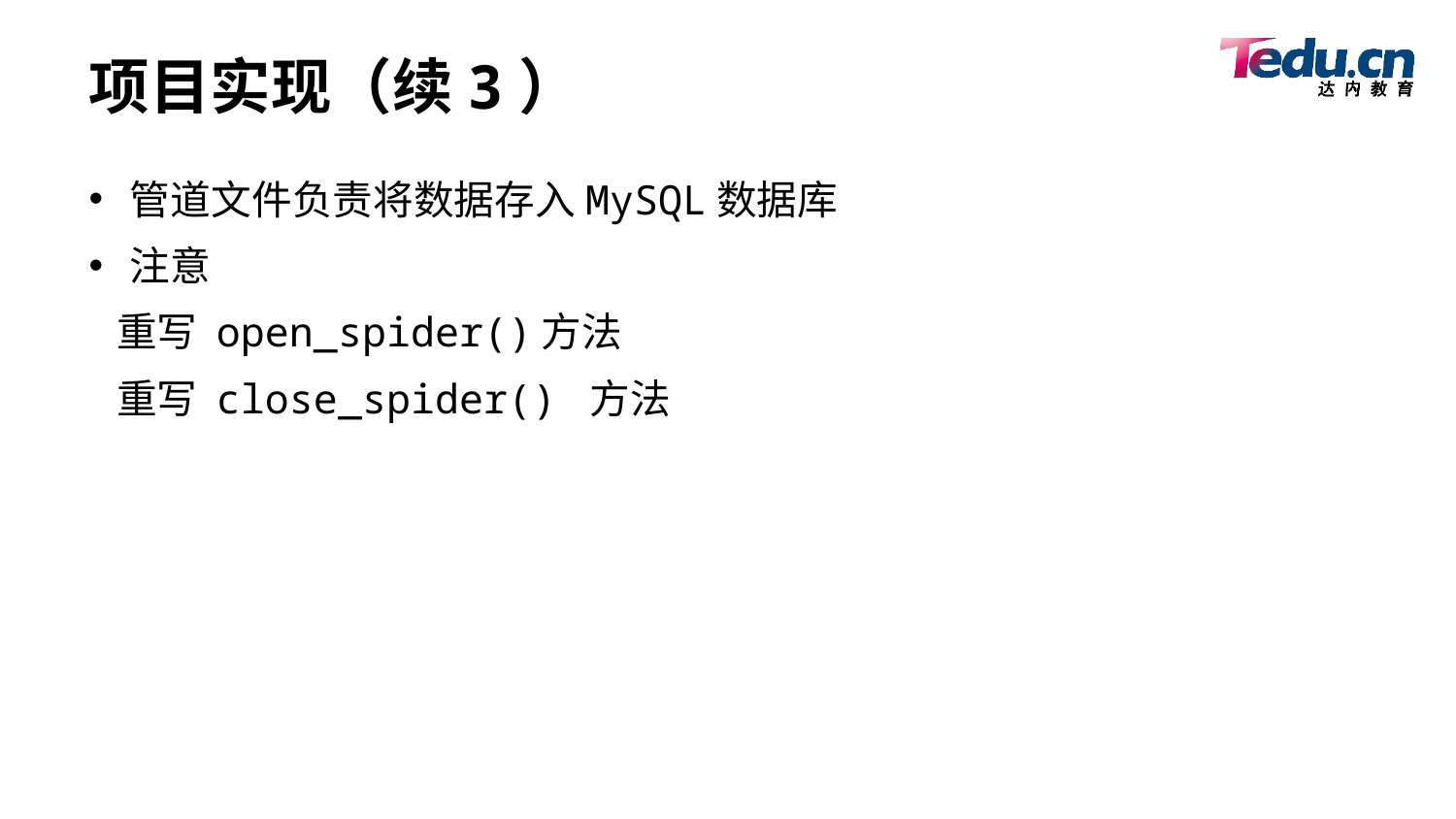

# 项目实现（续3）
管道文件负责将数据存入MySQL数据库
注意
  重写 open_spider()方法
  重写 close_spider() 方法